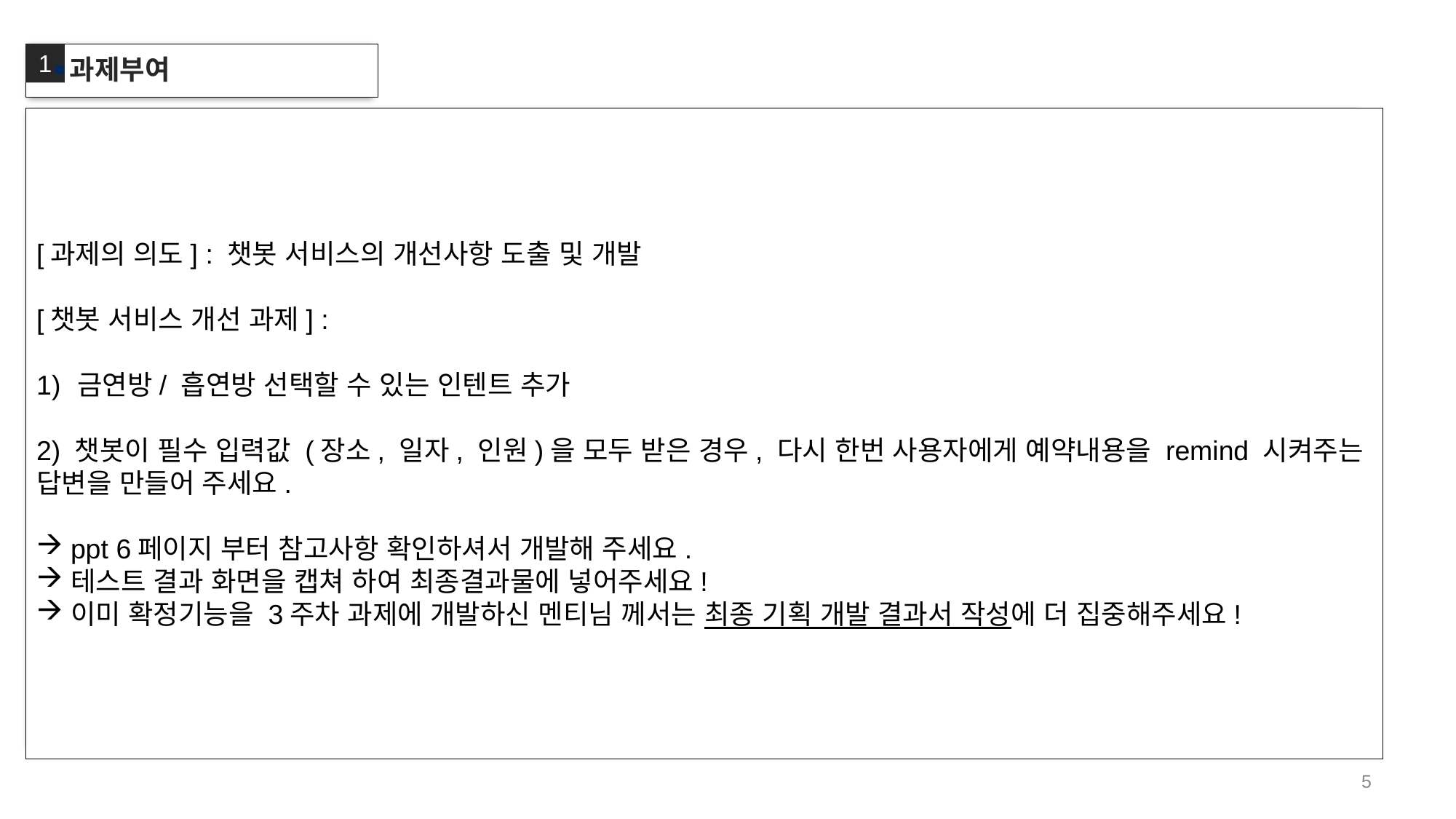

1
과제부여
[과제의 의도] : 챗봇 서비스의 개선사항 도출 및 개발

[챗봇 서비스 개선 과제] :

금연방/ 흡연방 선택할 수 있는 인텐트 추가

2) 챗봇이 필수 입력값 (장소, 일자, 인원)을 모두 받은 경우, 다시 한번 사용자에게 예약내용을 remind 시켜주는 답변을 만들어 주세요.

ppt 6페이지 부터 참고사항 확인하셔서 개발해 주세요.
테스트 결과 화면을 캡쳐 하여 최종결과물에 넣어주세요!
이미 확정기능을 3주차 과제에 개발하신 멘티님 께서는 최종 기획 개발 결과서 작성에 더 집중해주세요!
5